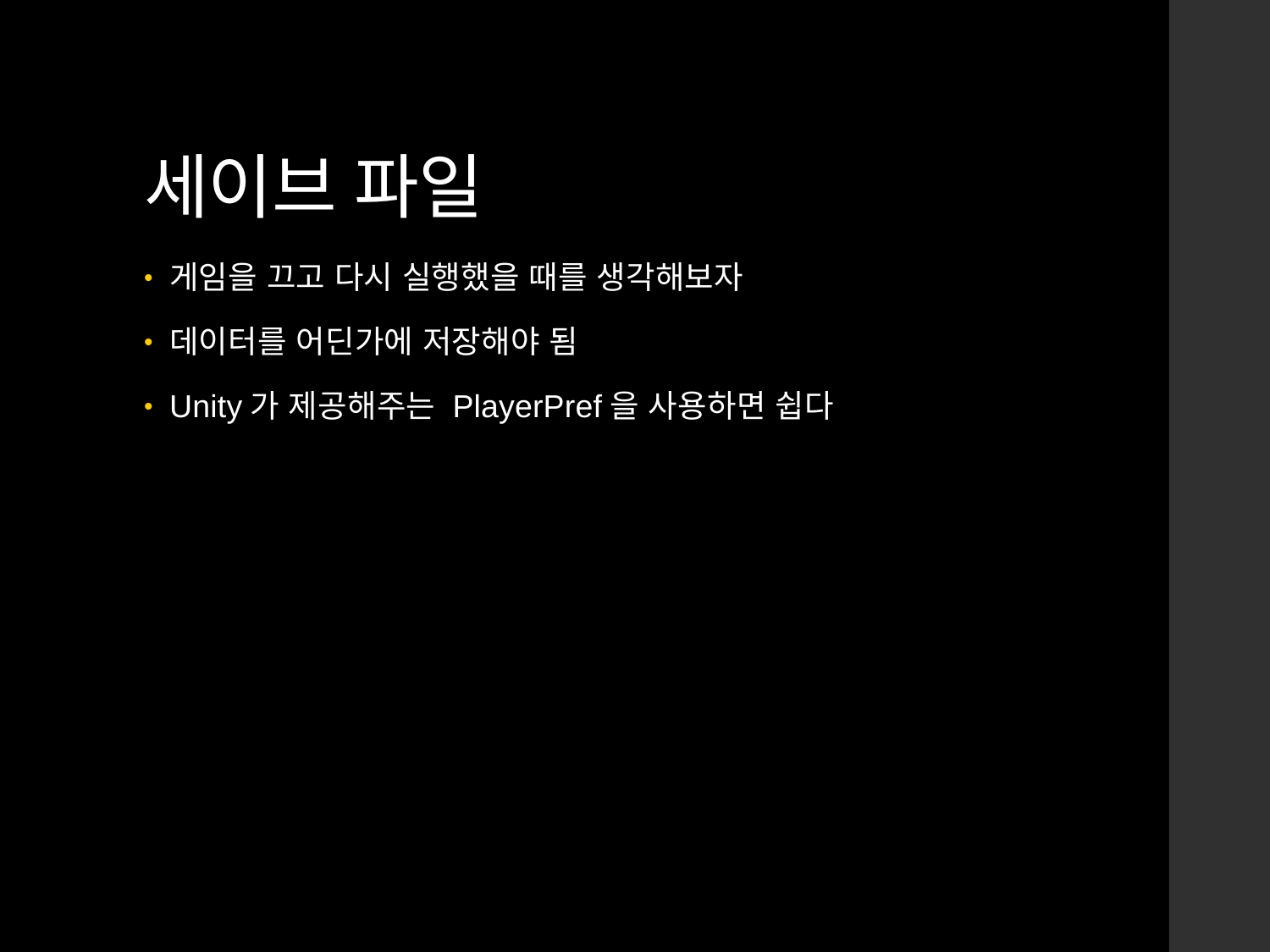

# 세이브 파일
게임을 끄고 다시 실행했을 때를 생각해보자
데이터를 어딘가에 저장해야 됨
Unity가 제공해주는 PlayerPref을 사용하면 쉽다